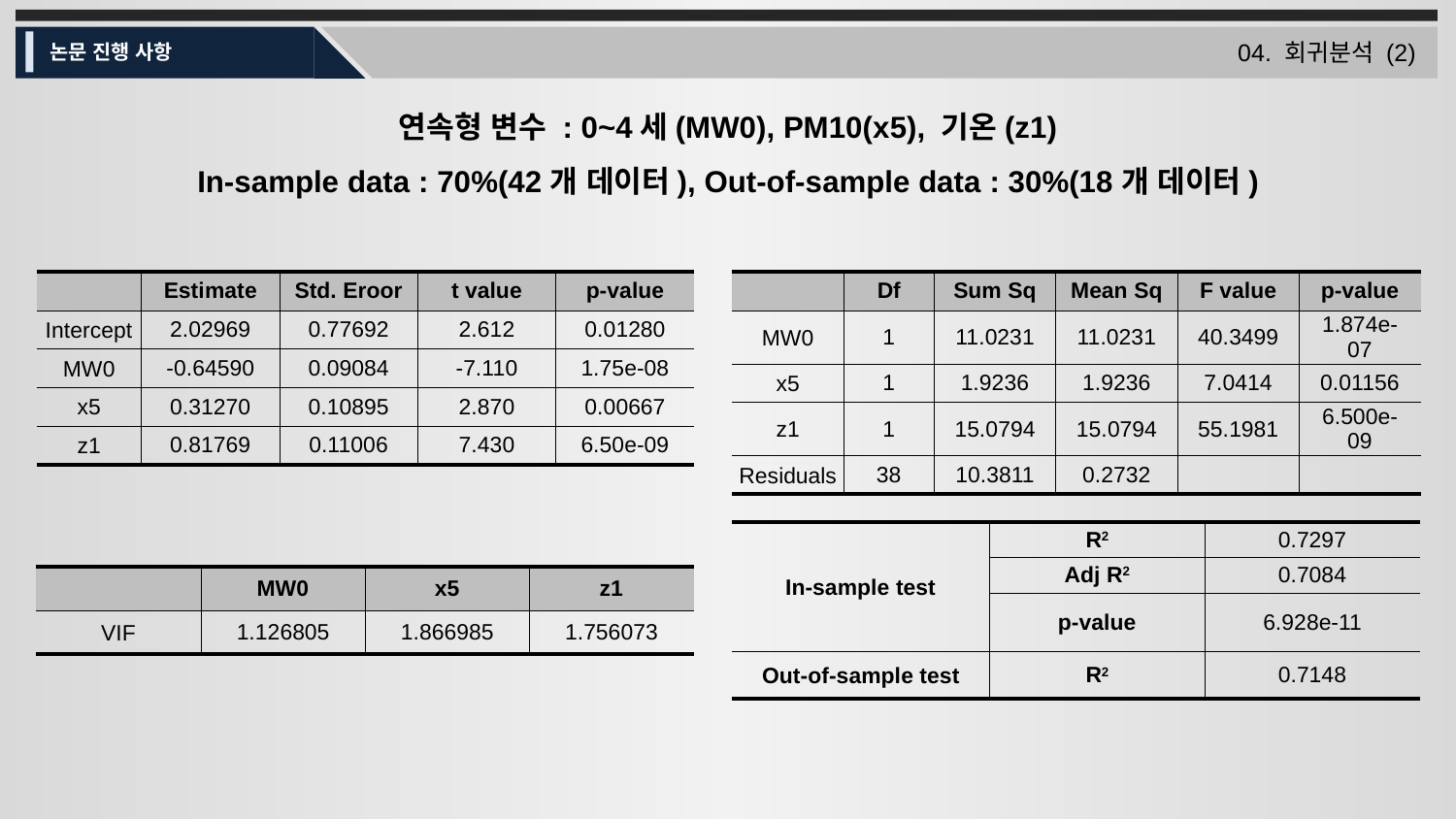

04. 회귀분석 (2)

논문 진행 사항
연속형 변수 : 0~4세(MW0), PM10(x5), 기온(z1)
In-sample data : 70%(42개 데이터), Out-of-sample data : 30%(18개 데이터)
|  | Estimate | Std. Eroor | t value | p-value |
| --- | --- | --- | --- | --- |
| Intercept | 2.02969 | 0.77692 | 2.612 | 0.01280 |
| MW0 | -0.64590 | 0.09084 | -7.110 | 1.75e-08 |
| x5 | 0.31270 | 0.10895 | 2.870 | 0.00667 |
| z1 | 0.81769 | 0.11006 | 7.430 | 6.50e-09 |
|  | Df | Sum Sq | Mean Sq | F value | p-value |
| --- | --- | --- | --- | --- | --- |
| MW0 | 1 | 11.0231 | 11.0231 | 40.3499 | 1.874e-07 |
| x5 | 1 | 1.9236 | 1.9236 | 7.0414 | 0.01156 |
| z1 | 1 | 15.0794 | 15.0794 | 55.1981 | 6.500e-09 |
| Residuals | 38 | 10.3811 | 0.2732 |  |  |
| In-sample test | R2 | 0.7297 |
| --- | --- | --- |
|  | Adj R2 | 0.7084 |
|  | p-value | 6.928e-11 |
| Out-of-sample test | R2 | 0.7148 |
|  | MW0 | x5 | z1 |
| --- | --- | --- | --- |
| VIF | 1.126805 | 1.866985 | 1.756073 |